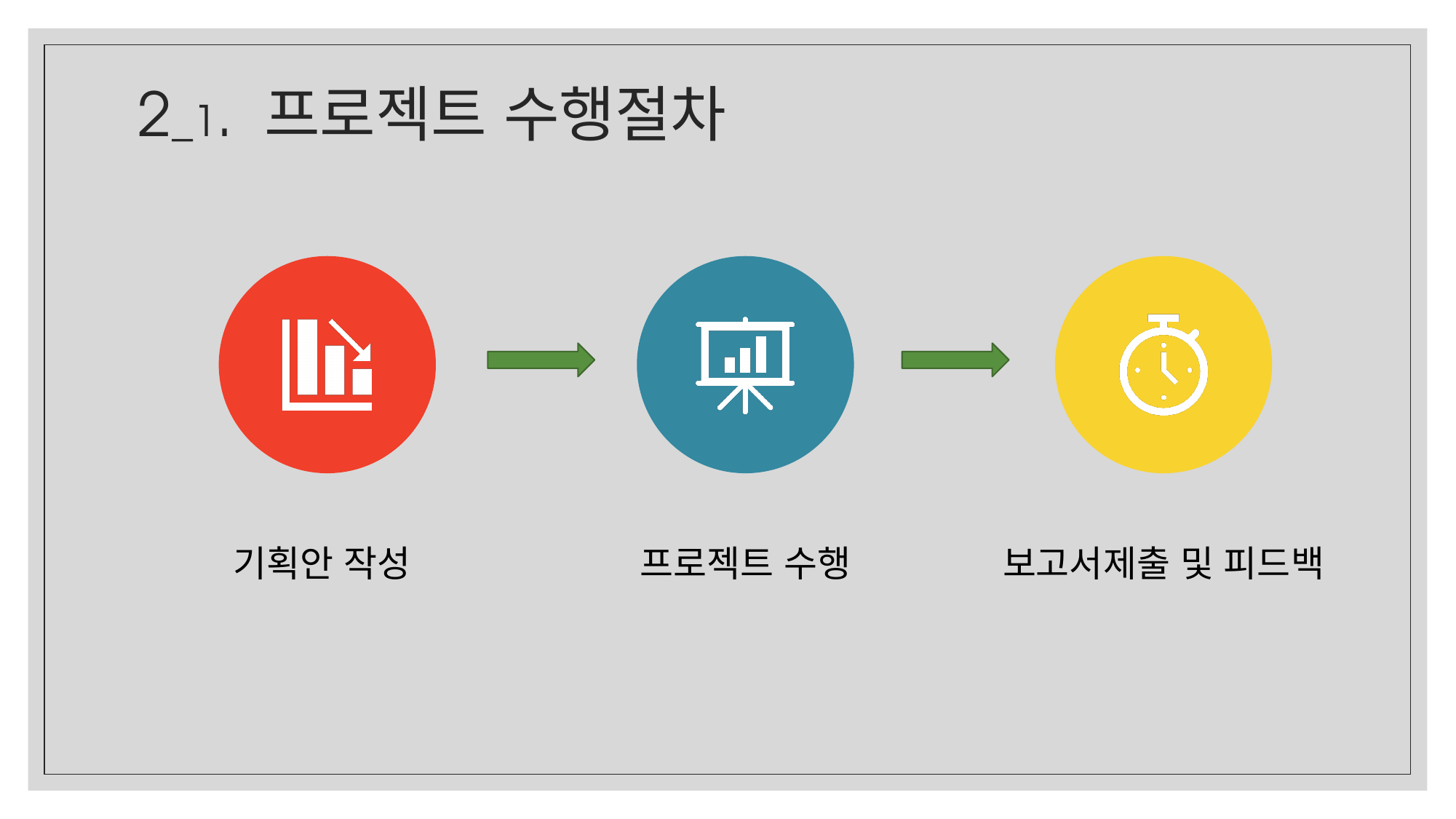

# 2_1. 프로젝트 수행절차
기획안 작성
프로젝트 수행
보고서제출 및 피드백